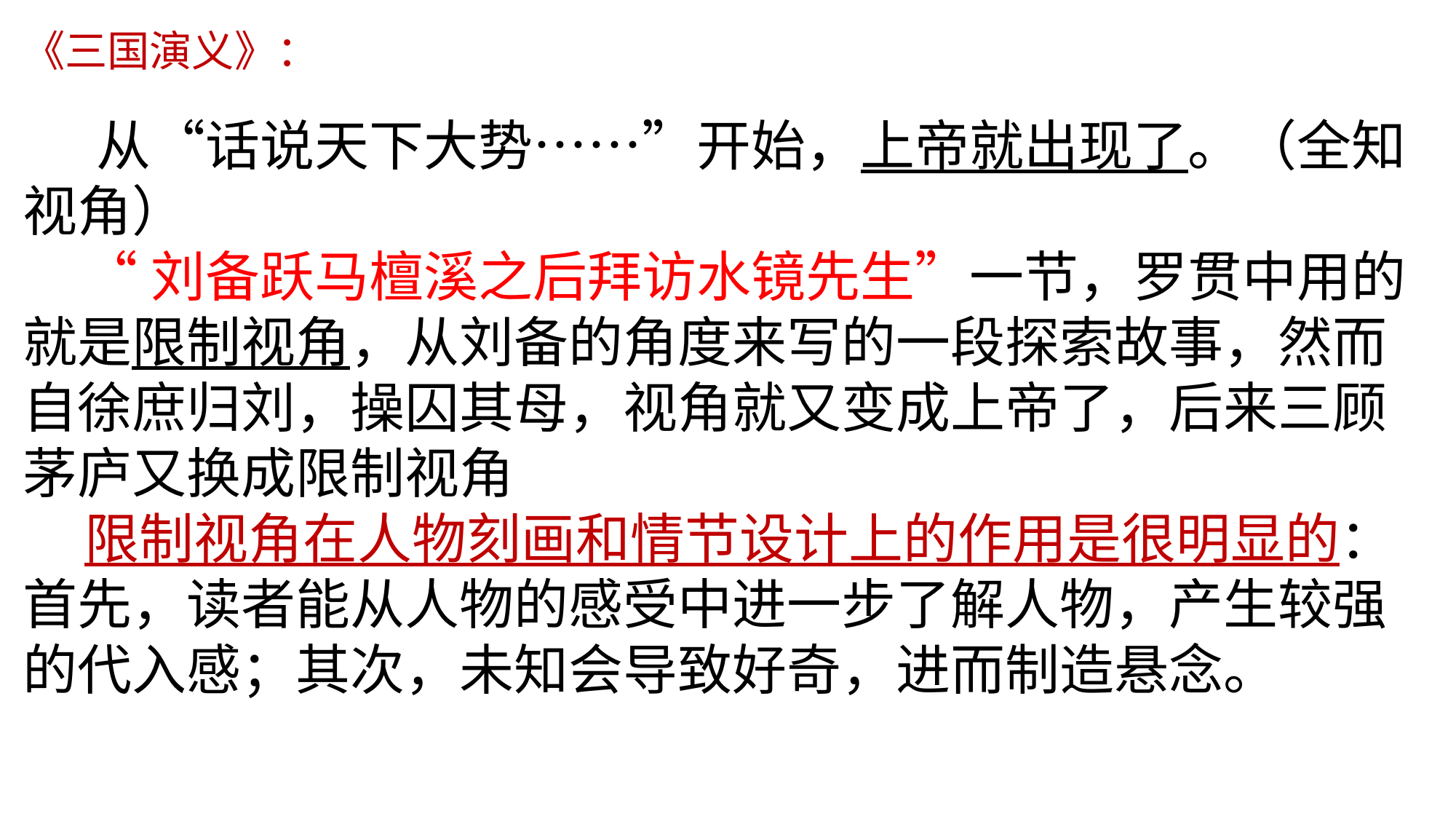

《三国演义》：
     从“话说天下大势……”开始，上帝就出现了。（全知视角）
     “刘备跃马檀溪之后拜访水镜先生”一节，罗贯中用的就是限制视角，从刘备的角度来写的一段探索故事，然而自徐庶归刘，操囚其母，视角就又变成上帝了，后来三顾茅庐又换成限制视角
    限制视角在人物刻画和情节设计上的作用是很明显的：
首先，读者能从人物的感受中进一步了解人物，产生较强的代入感；其次，未知会导致好奇，进而制造悬念。